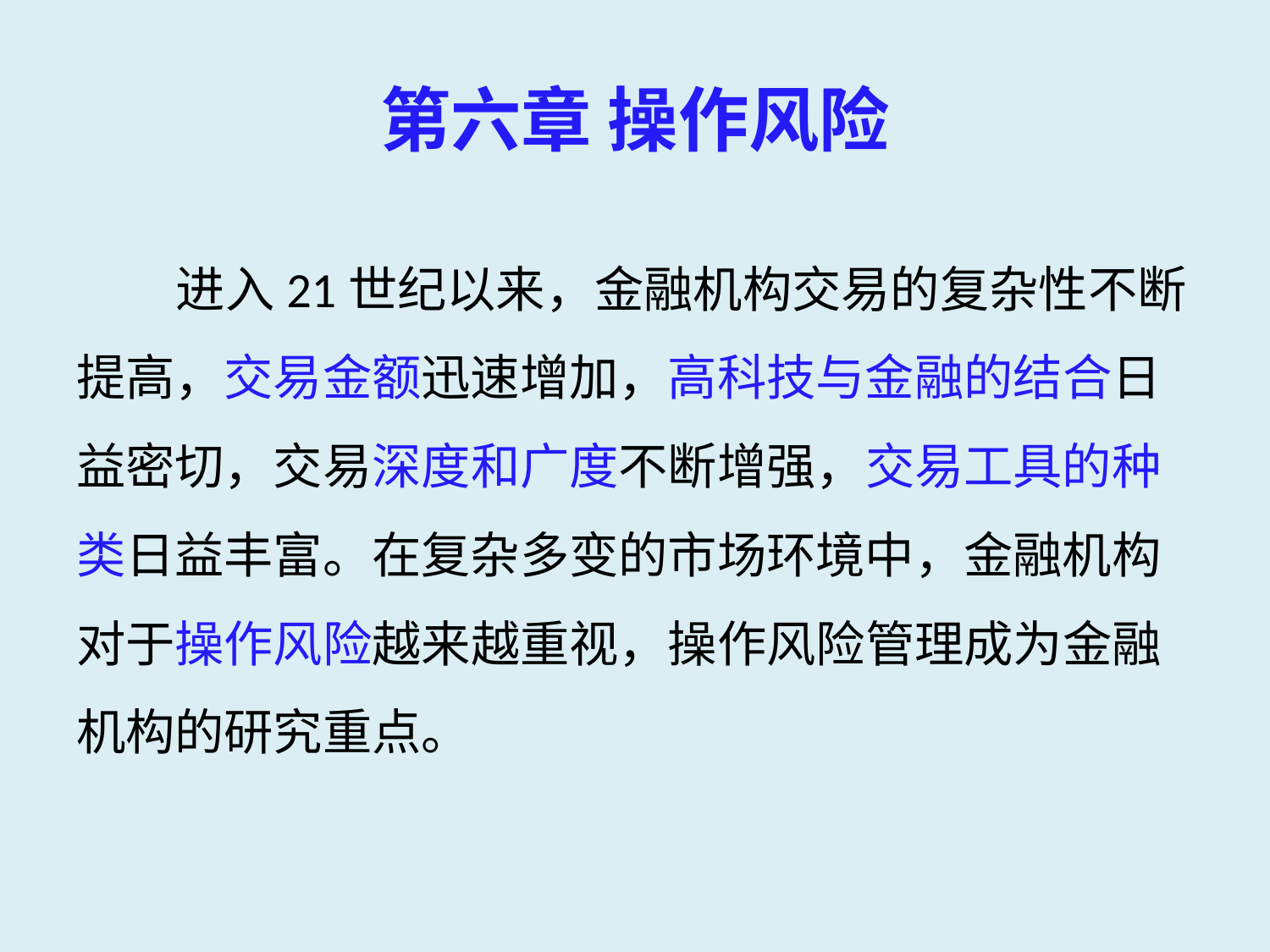

# 第六章 操作风险
        进入21世纪以来，金融机构交易的复杂性不断提高，交易金额迅速增加，高科技与金融的结合日益密切，交易深度和广度不断增强，交易工具的种类日益丰富。在复杂多变的市场环境中，金融机构对于操作风险越来越重视，操作风险管理成为金融机构的研究重点。
3